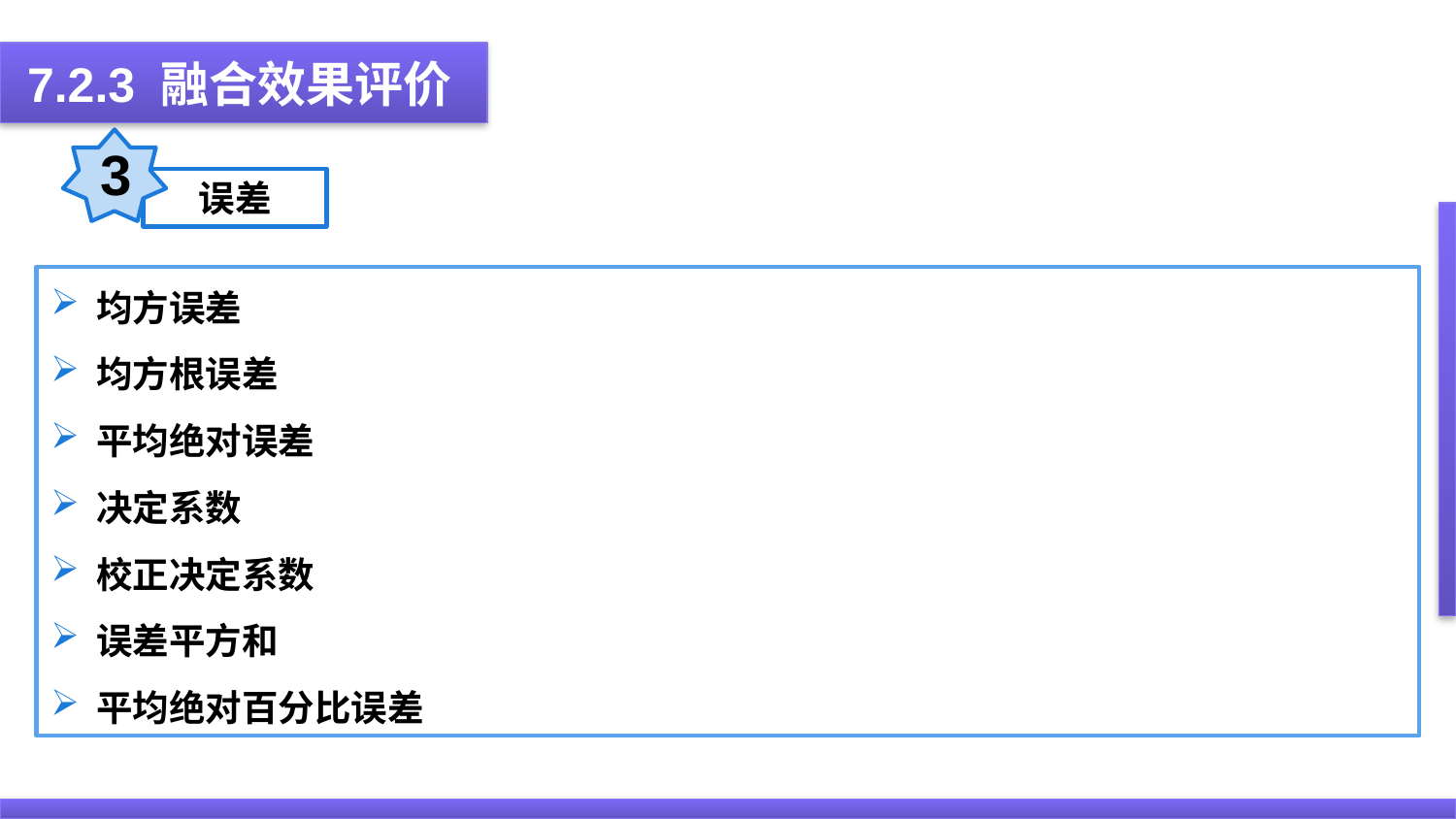

7.2.3 融合效果评价
3
误差
均方误差
均方根误差
平均绝对误差
决定系数
校正决定系数
误差平方和
平均绝对百分比误差